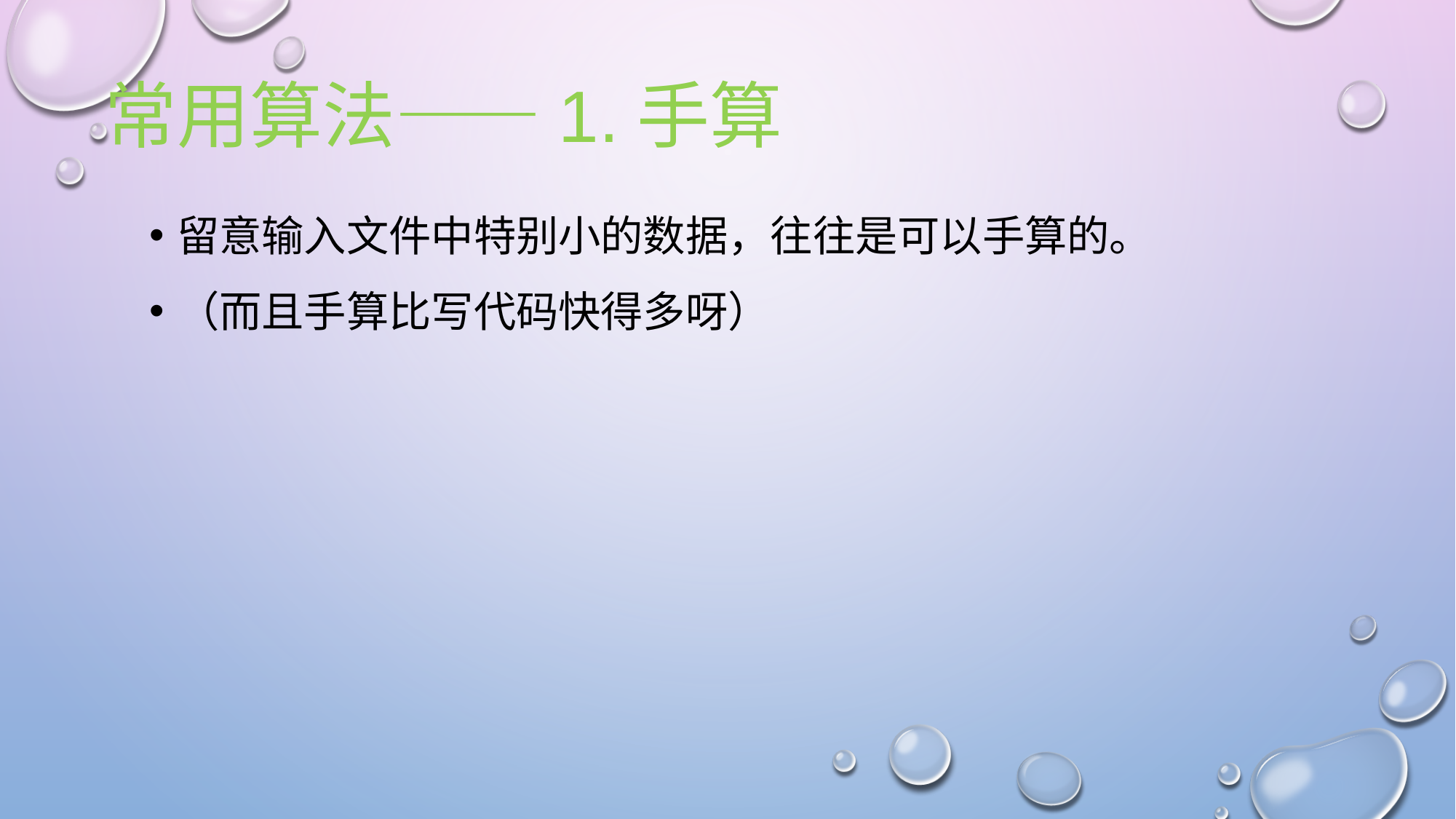

# 常用算法——1.手算
留意输入文件中特别小的数据，往往是可以手算的。
（而且手算比写代码快得多呀）